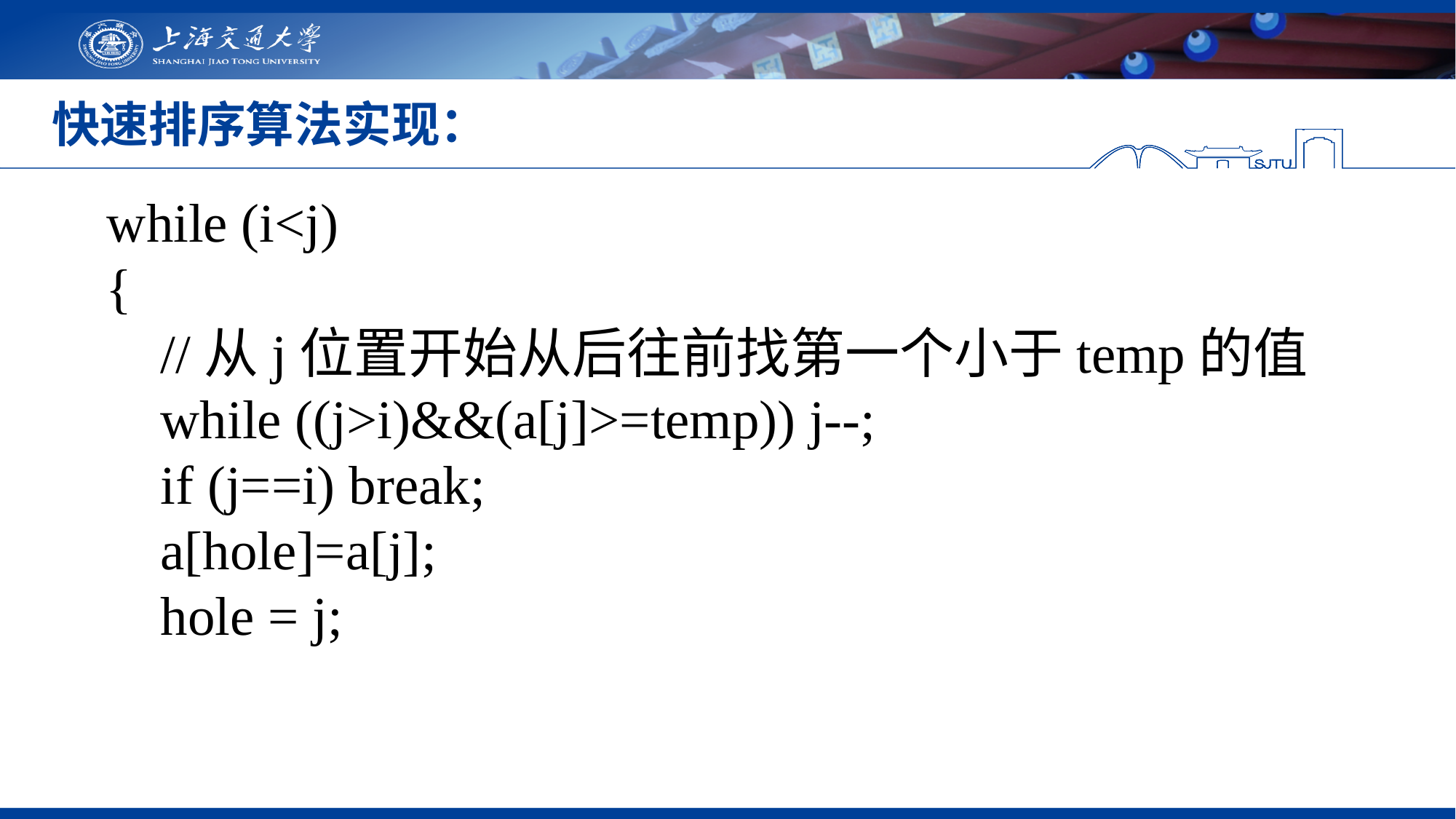

# 快速排序算法实现：
        while (i<j)
    {
        //从j位置开始从后往前找第一个小于temp的值
        while ((j>i)&&(a[j]>=temp)) j--;
        if (j==i) break;
        a[hole]=a[j];
        hole = j;